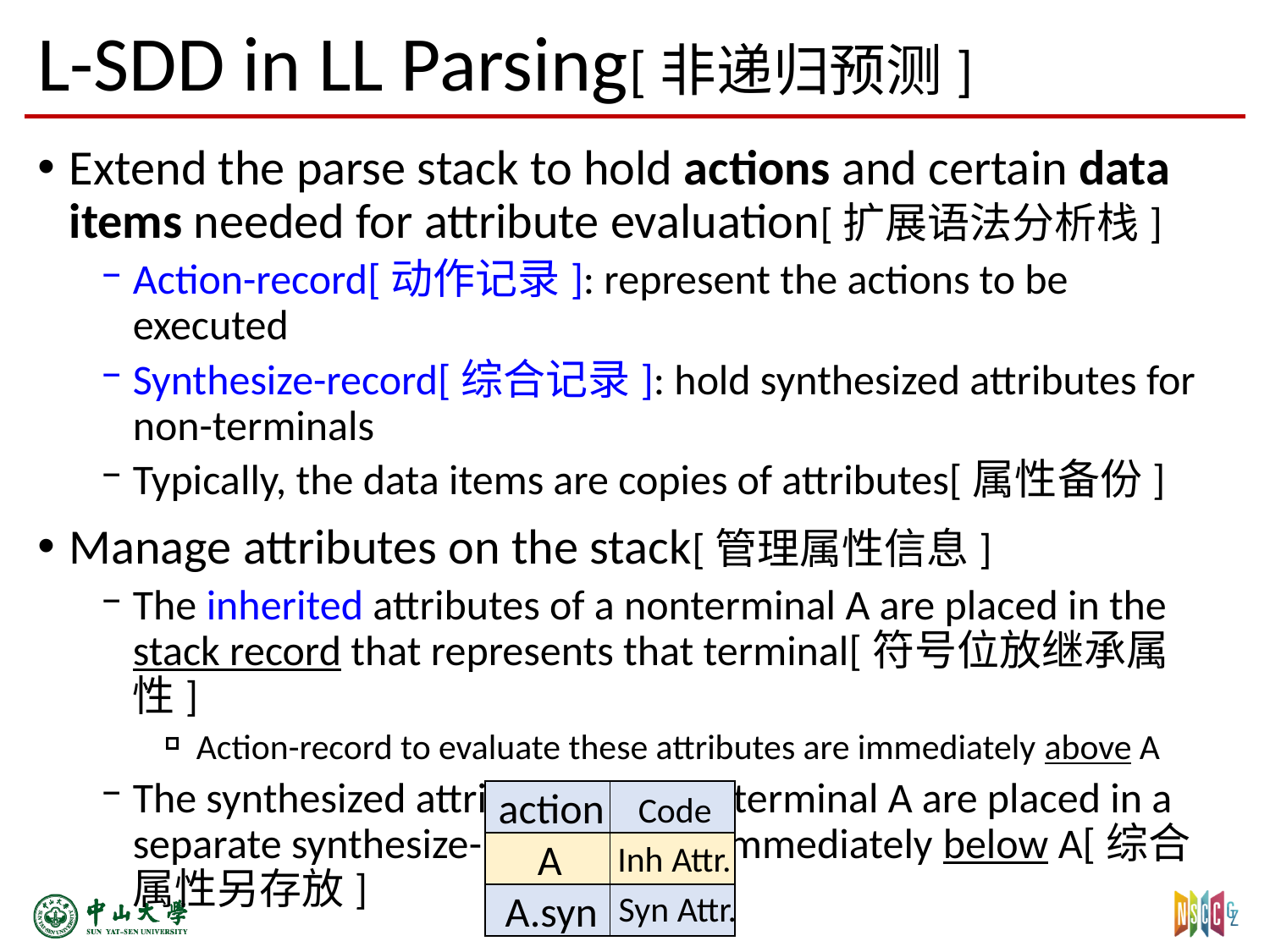

# L-SDD in LL Parsing[非递归预测]
Extend the parse stack to hold actions and certain data items needed for attribute evaluation[扩展语法分析栈]
Action-record[动作记录]: represent the actions to be executed
Synthesize-record[综合记录]: hold synthesized attributes for non-terminals
Typically, the data items are copies of attributes[属性备份]
Manage attributes on the stack[管理属性信息]
The inherited attributes of a nonterminal A are placed in the stack record that represents that terminal[符号位放继承属性]
Action-record to evaluate these attributes are immediately above A
The synthesized attributes of a nonterminal A are placed in a separate synthesize-record that is immediately below A[综合属性另存放]
action
Code
|  |  |
| --- | --- |
|  |  |
|  |  |
A
Inh Attr.
A.syn
Syn Attr.
20